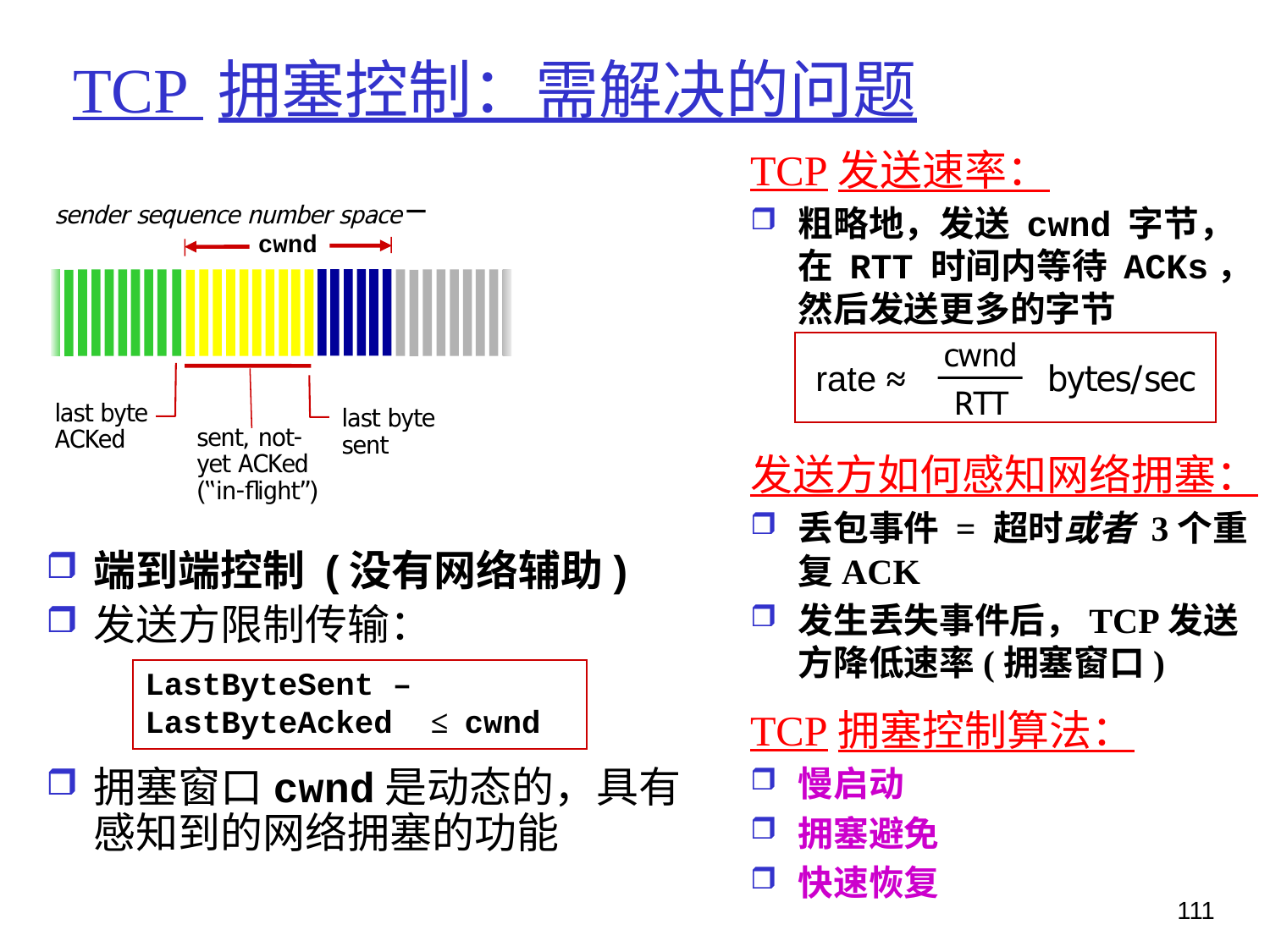

# TCP 拥塞控制：需解决的问题
TCP发送速率：
粗略地，发送 cwnd 字节，在 RTT 时间内等待 ACKs，然后发送更多的字节

发送方如何感知网络拥塞：
丢包事件 = 超时或者 3个重复ACK
发生丢失事件后，TCP发送方降低速率(拥塞窗口)
TCP拥塞控制算法：
慢启动
拥塞避免
快速恢复
sender sequence number space

cwnd

cwnd
RTT

rate ≈                bytes/sec

last byte
ACKed
last byte sent
sent, not-yet ACKed
(“in-flight”)
端到端控制 (没有网络辅助)
发送方限制传输：

拥塞窗口cwnd是动态的，具有感知到的网络拥塞的功能
LastByteSent –
LastByteAcked  ≤  cwnd
111